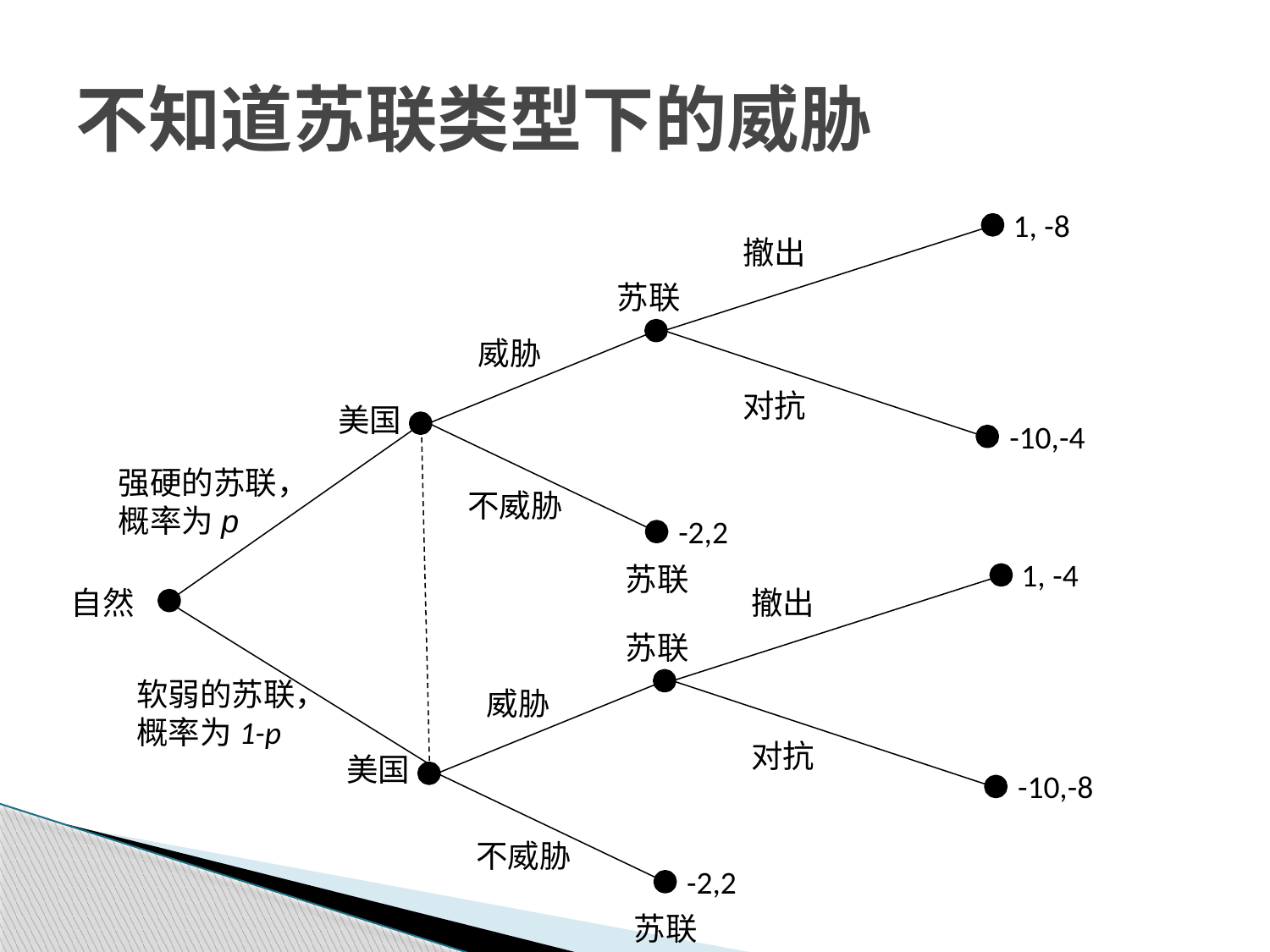

# 不知道苏联类型下的威胁
1, -8

撤出
苏联

威胁
对抗
美国
-10,-4

强硬的苏联，
概率为p
不威胁
-2,2

1, -4
苏联

自然
撤出

苏联
软弱的苏联，
概率为1-p

威胁
对抗
美国
-10,-8

不威胁
-2,2

苏联